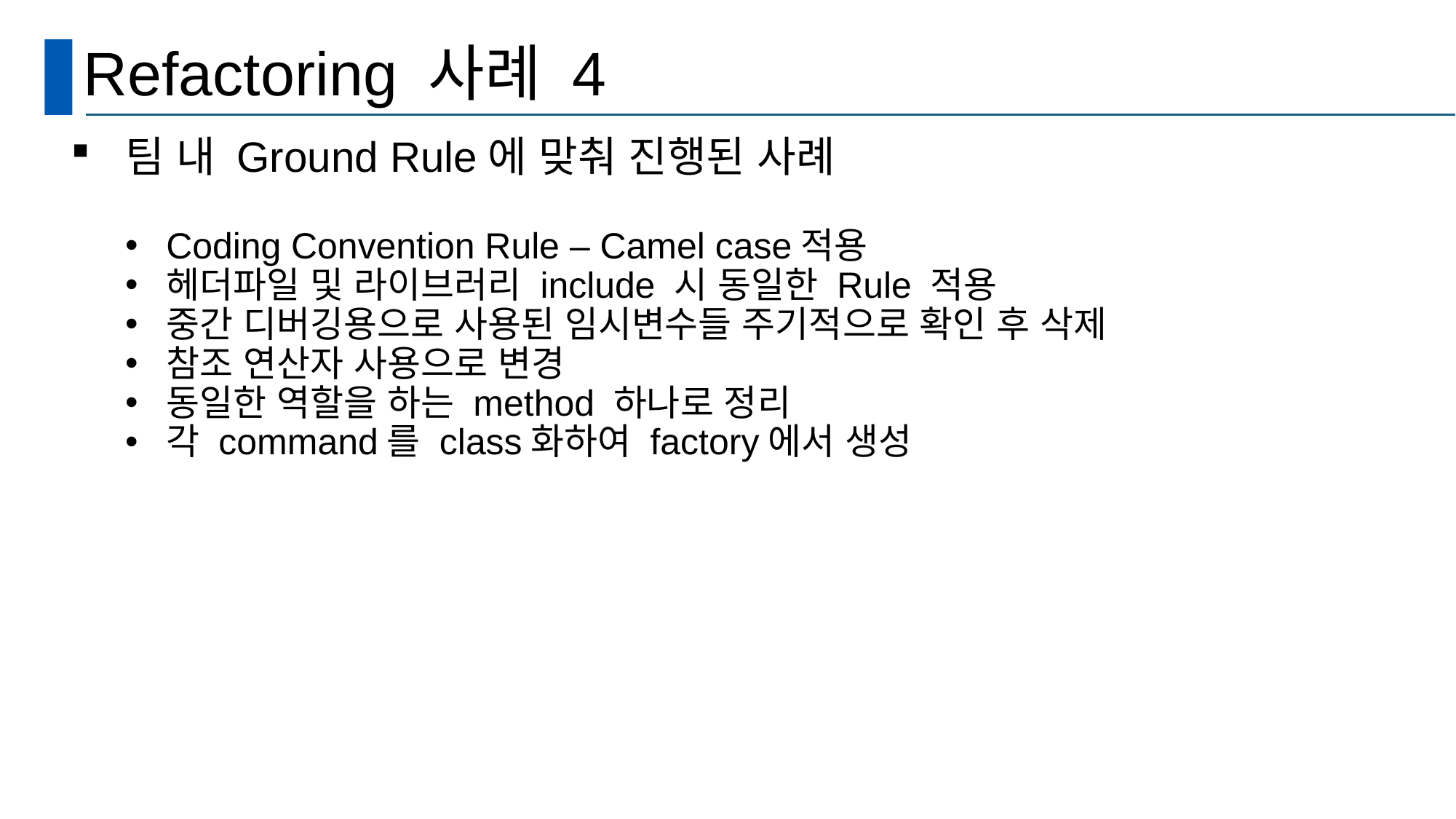

# Refactoring 사례 4
팀 내 Ground Rule에 맞춰 진행된 사례

Coding Convention Rule – Camel case적용
헤더파일 및 라이브러리 include 시 동일한 Rule 적용
중간 디버깅용으로 사용된 임시변수들 주기적으로 확인 후 삭제
참조 연산자 사용으로 변경
동일한 역할을 하는 method 하나로 정리
각 command를 class화하여 factory에서 생성